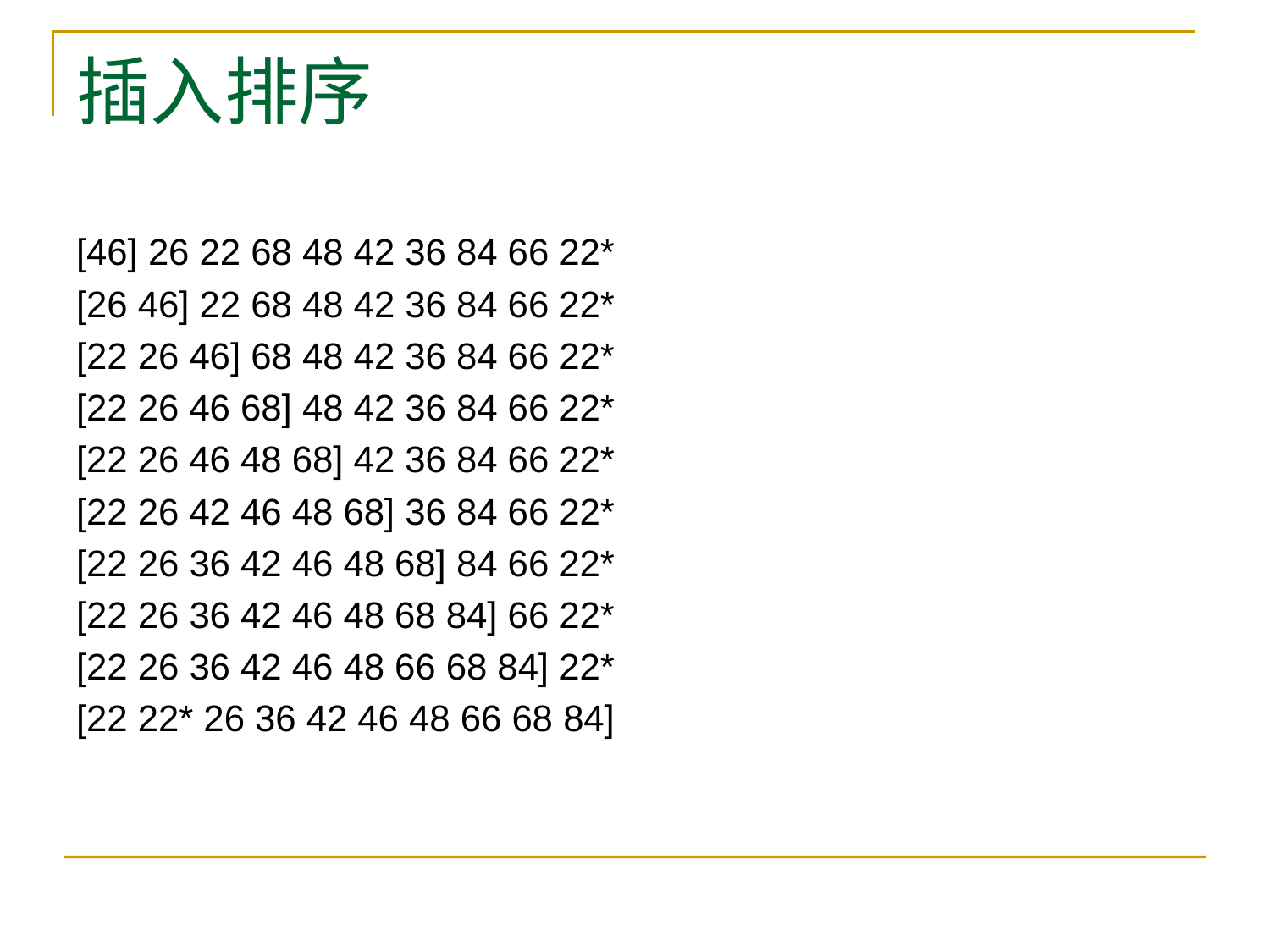

# 插入排序
[46] 26 22 68 48 42 36 84 66 22*
[26 46] 22 68 48 42 36 84 66 22*
[22 26 46] 68 48 42 36 84 66 22*
[22 26 46 68] 48 42 36 84 66 22*
[22 26 46 48 68] 42 36 84 66 22*
[22 26 42 46 48 68] 36 84 66 22*
[22 26 36 42 46 48 68] 84 66 22*
[22 26 36 42 46 48 68 84] 66 22*
[22 26 36 42 46 48 66 68 84] 22*
[22 22* 26 36 42 46 48 66 68 84]